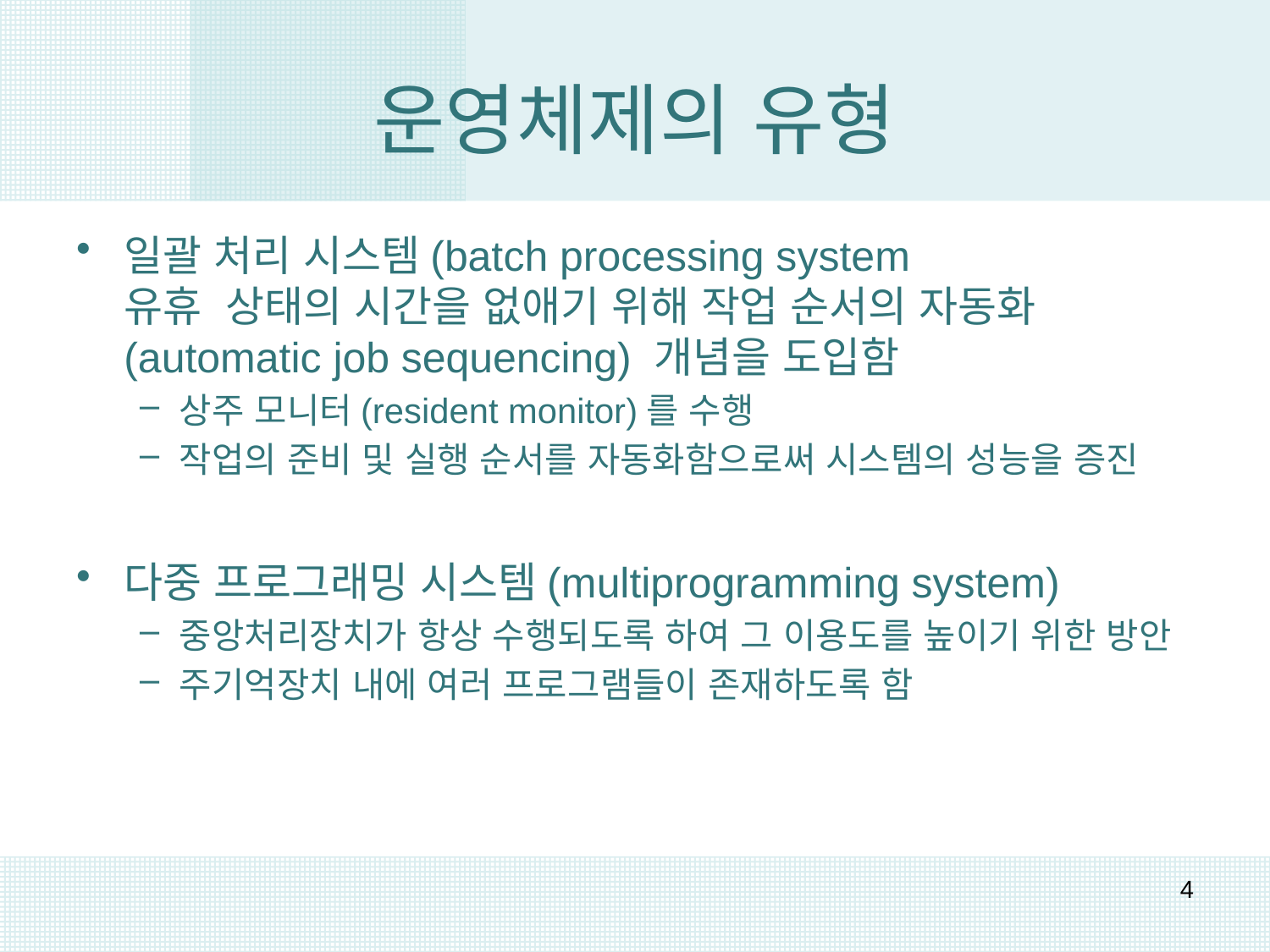

# 운영체제의 유형
일괄 처리 시스템(batch processing system                    유휴  상태의 시간을 없애기 위해 작업 순서의 자동화(automatic job sequencing) 개념을 도입함
상주 모니터(resident monitor)를 수행
작업의 준비 및 실행 순서를 자동화함으로써 시스템의 성능을 증진

다중 프로그래밍 시스템(multiprogramming system)
중앙처리장치가 항상 수행되도록 하여 그 이용도를 높이기 위한 방안
주기억장치 내에 여러 프로그램들이 존재하도록 함

4